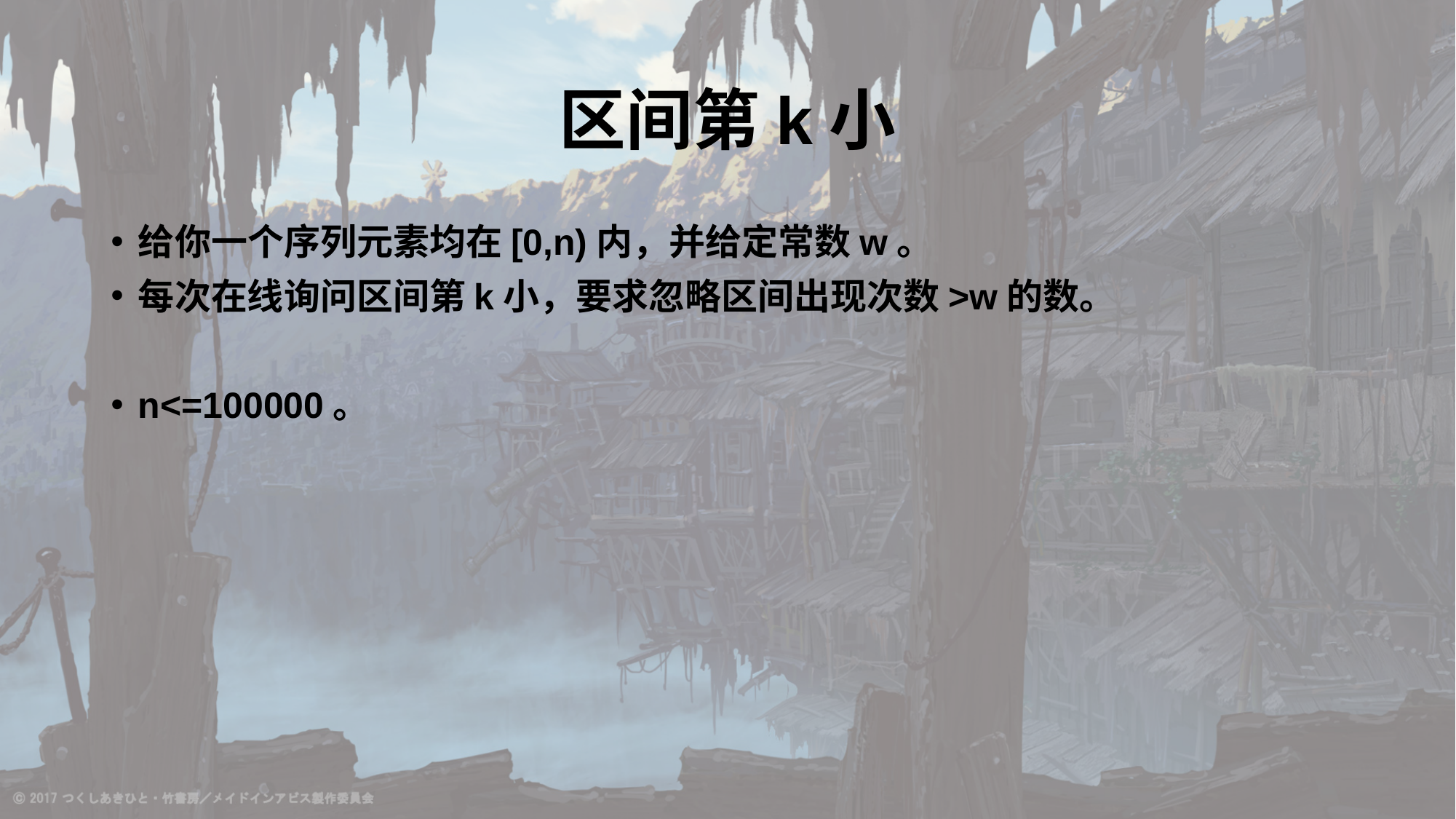

# 区间第k小
给你一个序列元素均在[0,n)内，并给定常数w。
每次在线询问区间第k小，要求忽略区间出现次数>w的数。

n<=100000。